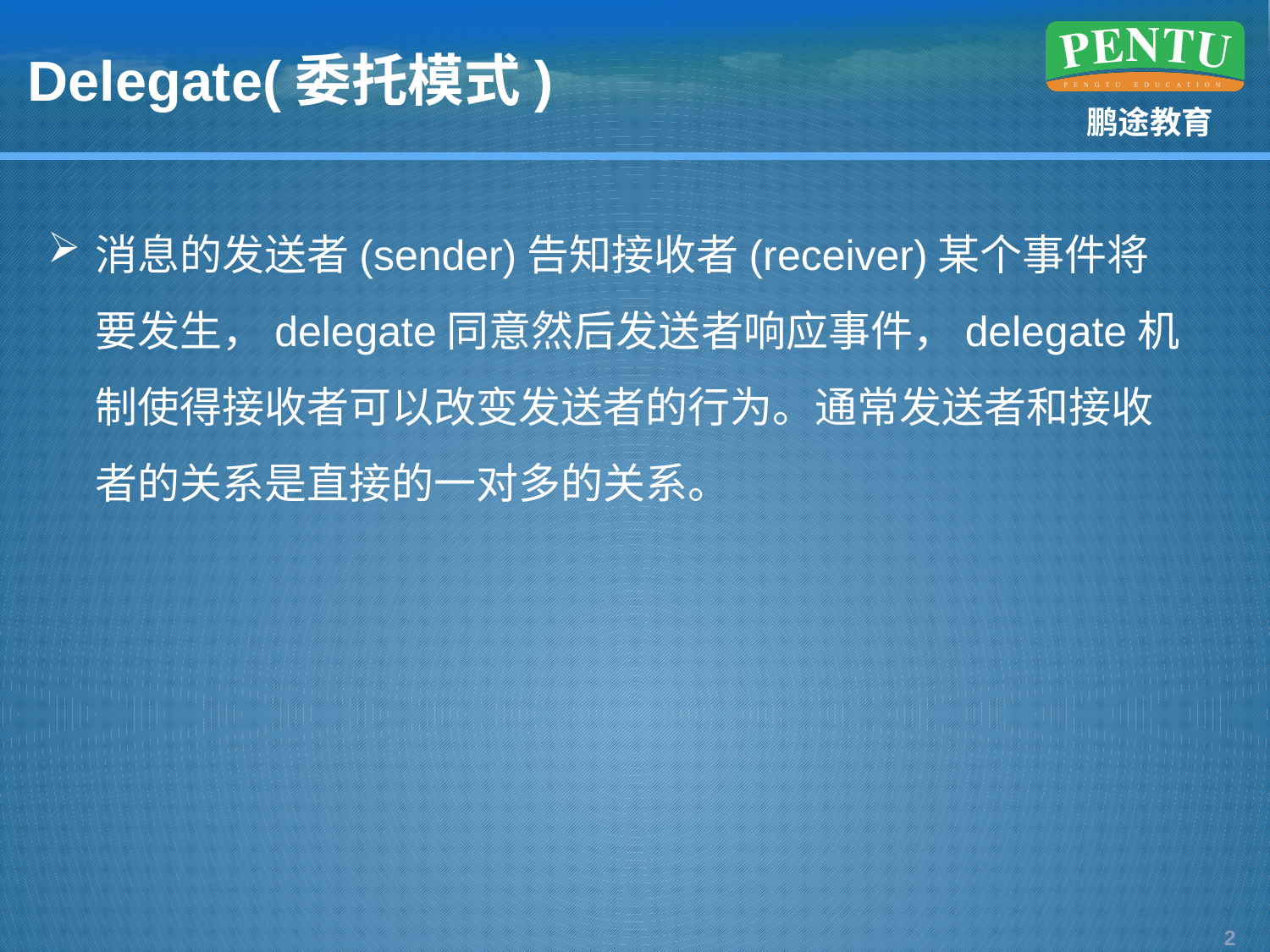

# Delegate(委托模式)
消息的发送者(sender)告知接收者(receiver)某个事件将要发生，delegate同意然后发送者响应事件，delegate机制使得接收者可以改变发送者的行为。通常发送者和接收者的关系是直接的一对多的关系。
2